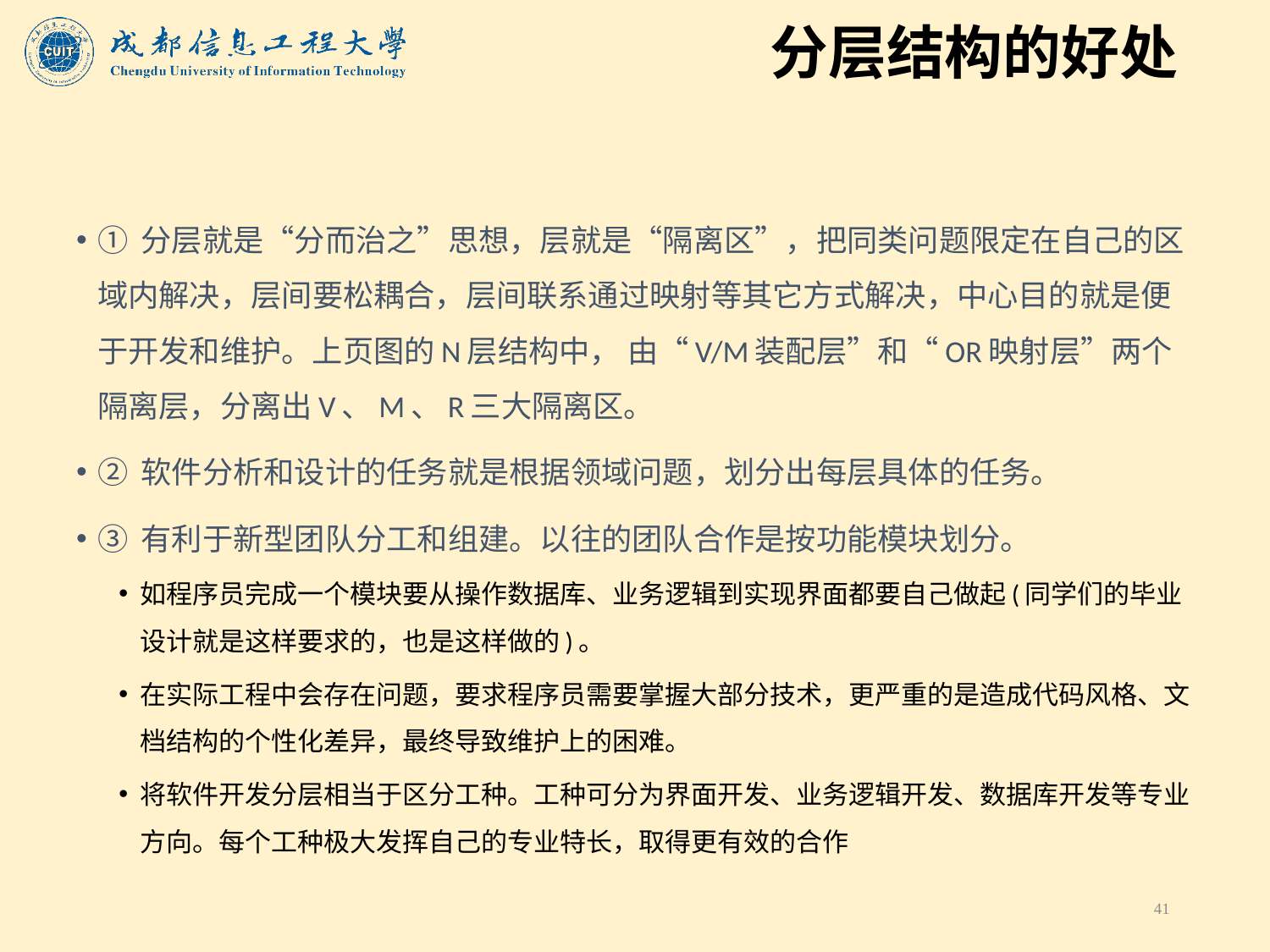

# 分层结构的好处
① 分层就是“分而治之”思想，层就是“隔离区”，把同类问题限定在自己的区域内解决，层间要松耦合，层间联系通过映射等其它方式解决，中心目的就是便于开发和维护。上页图的N层结构中， 由“V/M装配层”和“OR映射层”两个隔离层，分离出V、M、R三大隔离区。
② 软件分析和设计的任务就是根据领域问题，划分出每层具体的任务。
③ 有利于新型团队分工和组建。以往的团队合作是按功能模块划分。
如程序员完成一个模块要从操作数据库、业务逻辑到实现界面都要自己做起(同学们的毕业设计就是这样要求的，也是这样做的)。
在实际工程中会存在问题，要求程序员需要掌握大部分技术，更严重的是造成代码风格、文档结构的个性化差异，最终导致维护上的困难。
将软件开发分层相当于区分工种。工种可分为界面开发、业务逻辑开发、数据库开发等专业方向。每个工种极大发挥自己的专业特长，取得更有效的合作
41